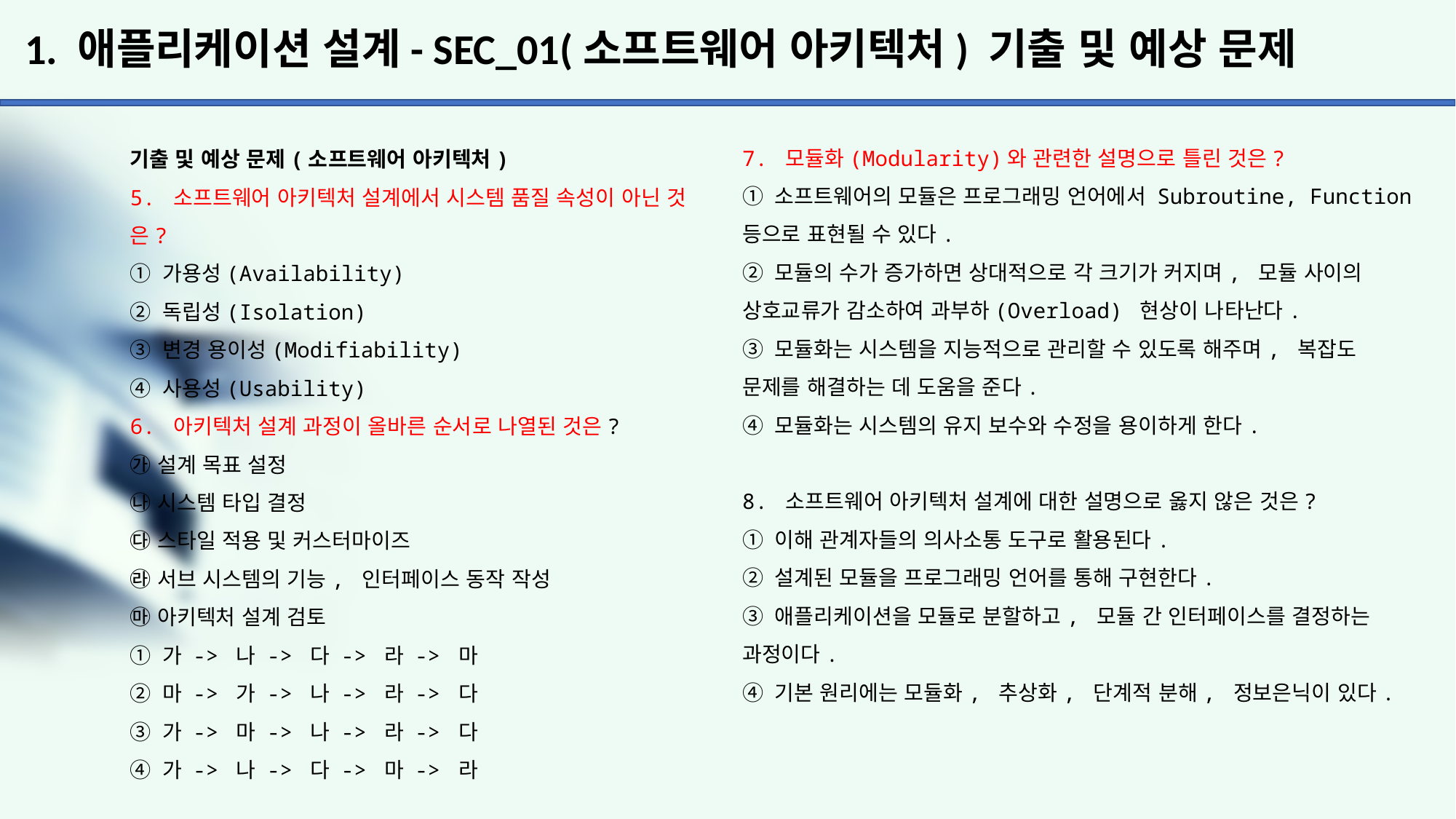

# 1. 애플리케이션 설계- SEC_01(소프트웨어 아키텍처) 기출 및 예상 문제
7. 모듈화(Modularity)와 관련한 설명으로 틀린 것은?
① 소프트웨어의 모듈은 프로그래밍 언어에서 Subroutine, Function
등으로 표현될 수 있다.
② 모듈의 수가 증가하면 상대적으로 각 크기가 커지며, 모듈 사이의
상호교류가 감소하여 과부하(Overload) 현상이 나타난다.
③ 모듈화는 시스템을 지능적으로 관리할 수 있도록 해주며, 복잡도
문제를 해결하는 데 도움을 준다.
④ 모듈화는 시스템의 유지 보수와 수정을 용이하게 한다.

8. 소프트웨어 아키텍처 설계에 대한 설명으로 옳지 않은 것은?
① 이해 관계자들의 의사소통 도구로 활용된다.
② 설계된 모듈을 프로그래밍 언어를 통해 구현한다.
③ 애플리케이션을 모듈로 분할하고, 모듈 간 인터페이스를 결정하는 과정이다.
④ 기본 원리에는 모듈화, 추상화, 단계적 분해, 정보은닉이 있다.
기출 및 예상 문제(소프트웨어 아키텍처)
5. 소프트웨어 아키텍처 설계에서 시스템 품질 속성이 아닌 것은?
① 가용성(Availability)
② 독립성(Isolation)
③ 변경 용이성(Modifiability)
④ 사용성(Usability)
6. 아키텍처 설계 과정이 올바른 순서로 나열된 것은?
㉮ 설계 목표 설정
㉯ 시스템 타입 결정
㉰ 스타일 적용 및 커스터마이즈
㉱ 서브 시스템의 기능, 인터페이스 동작 작성
㉲ 아키텍처 설계 검토
① 가 -> 나 -> 다 -> 라 -> 마
② 마 -> 가 -> 나 -> 라 -> 다
③ 가 -> 마 -> 나 -> 라 -> 다
④ 가 -> 나 -> 다 -> 마 -> 라